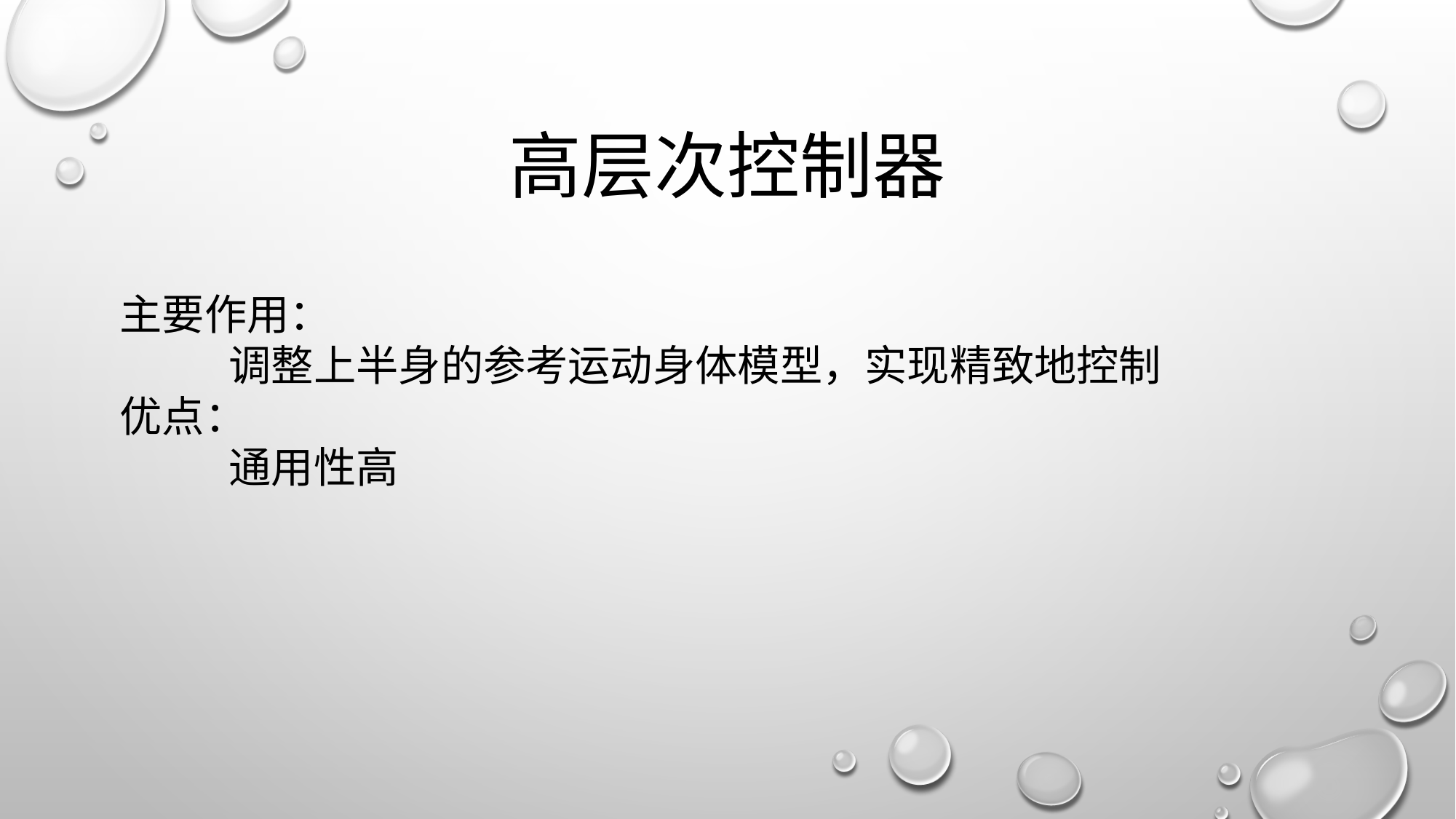

# 高层次控制器
主要作用：
	调整上半身的参考运动身体模型，实现精致地控制
优点：
	通用性高